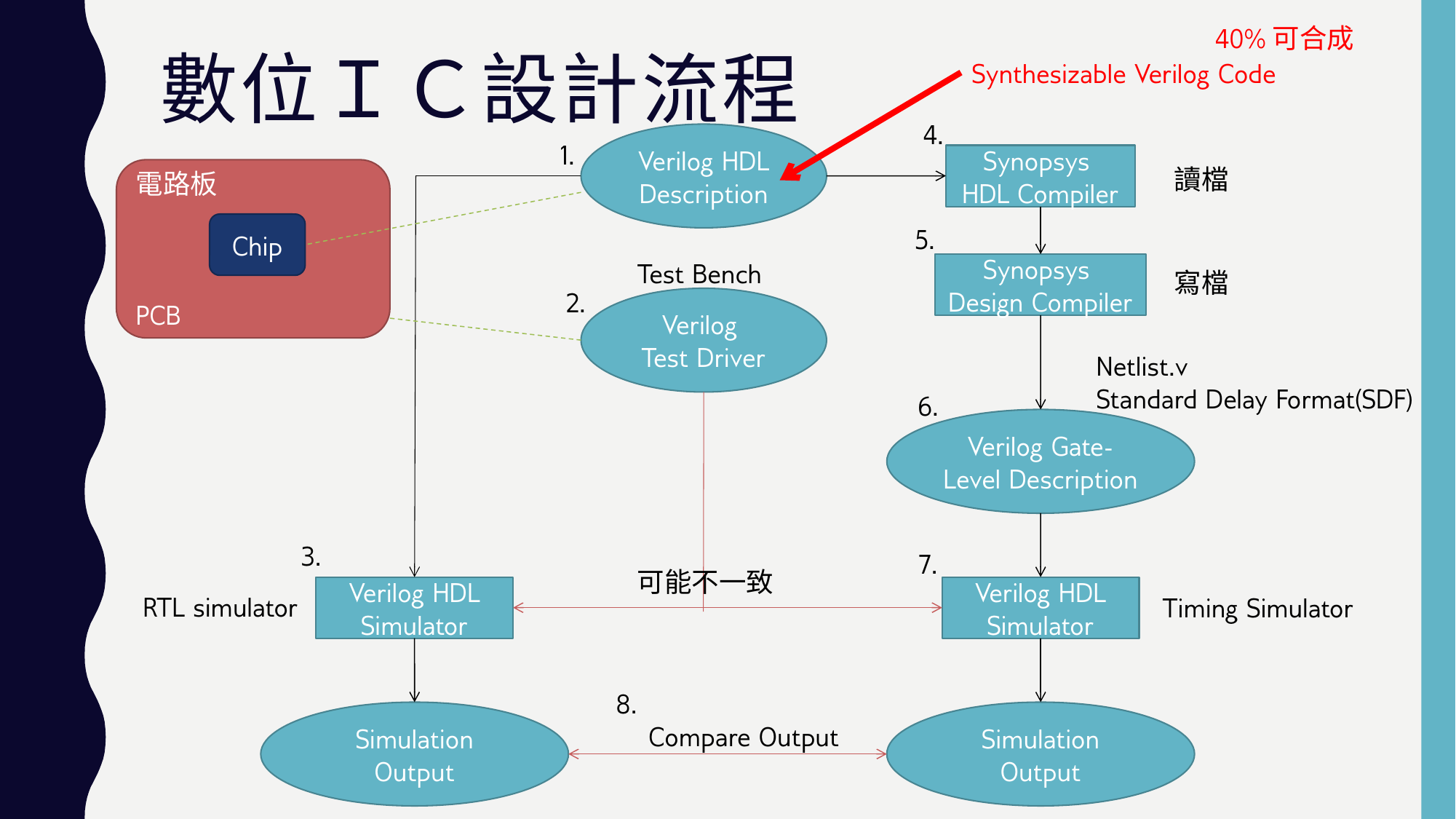

40%可合成
# 數位ＩＣ設計流程
Synthesizable Verilog Code
4.
Verilog HDL
Description
1.
Synopsys
HDL Compiler
讀檔
電路板

PCB
Chip
5.
Test Bench
Synopsys
Design Compiler
寫檔
2.
Verilog
Test Driver
Netlist.v
Standard Delay Format(SDF)
6.
Verilog Gate-
Level Description
3.
7.
可能不一致
Verilog HDL
Simulator
Verilog HDL
Simulator
RTL simulator
Timing Simulator
8.
    Compare Output
Simulation
Output
Simulation
Output